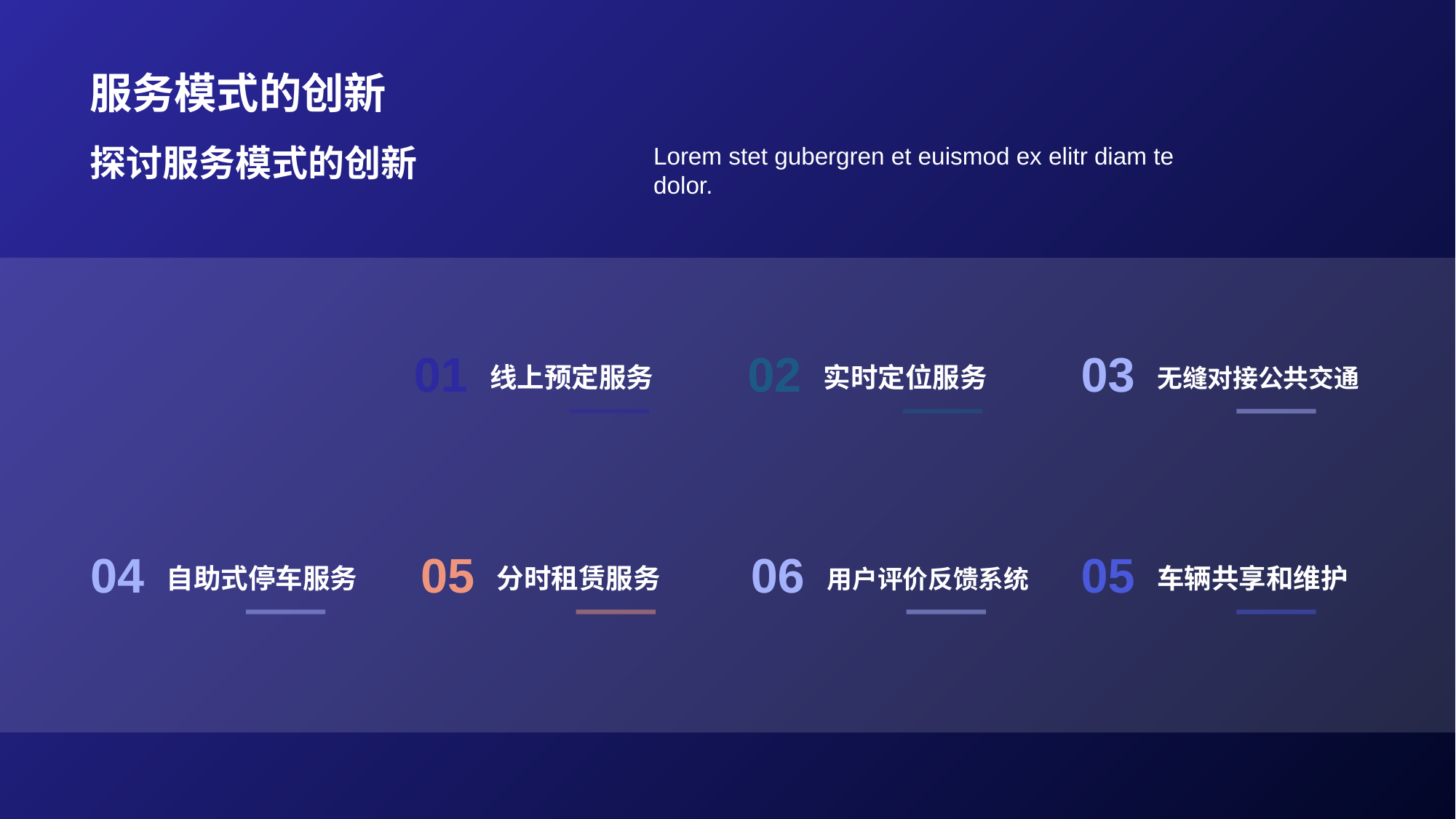

# 服务模式的创新
探讨服务模式的创新
Lorem stet gubergren et euismod ex elitr diam te dolor.

线上预定服务
01
实时定位服务
02
无缝对接公共交通
03
自助式停车服务
04
分时租赁服务
05
用户评价反馈系统
06
车辆共享和维护
05